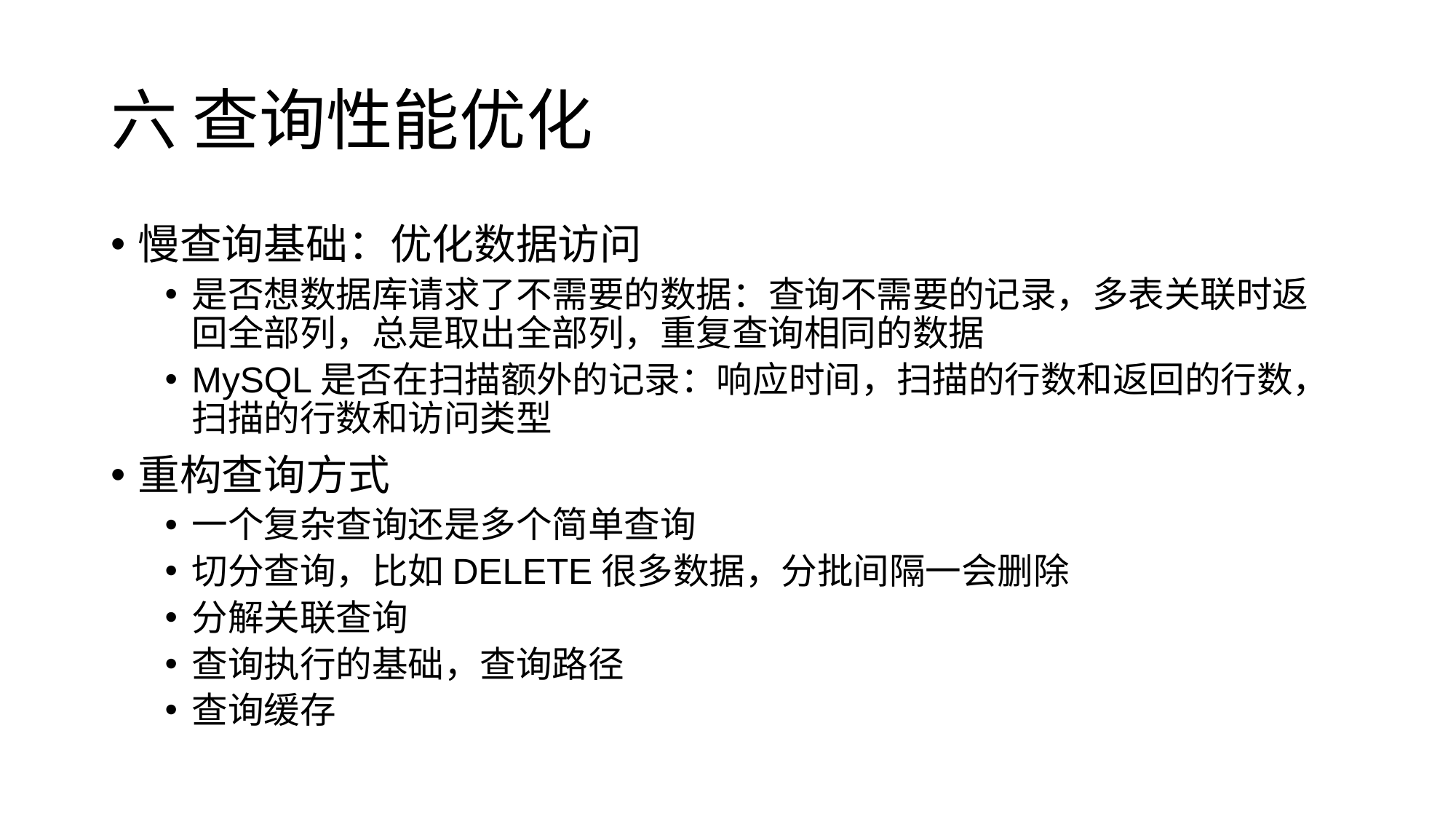

# 六 查询性能优化
慢查询基础：优化数据访问
是否想数据库请求了不需要的数据：查询不需要的记录，多表关联时返回全部列，总是取出全部列，重复查询相同的数据
MySQL是否在扫描额外的记录：响应时间，扫描的行数和返回的行数，扫描的行数和访问类型
重构查询方式
一个复杂查询还是多个简单查询
切分查询，比如DELETE很多数据，分批间隔一会删除
分解关联查询
查询执行的基础，查询路径
查询缓存